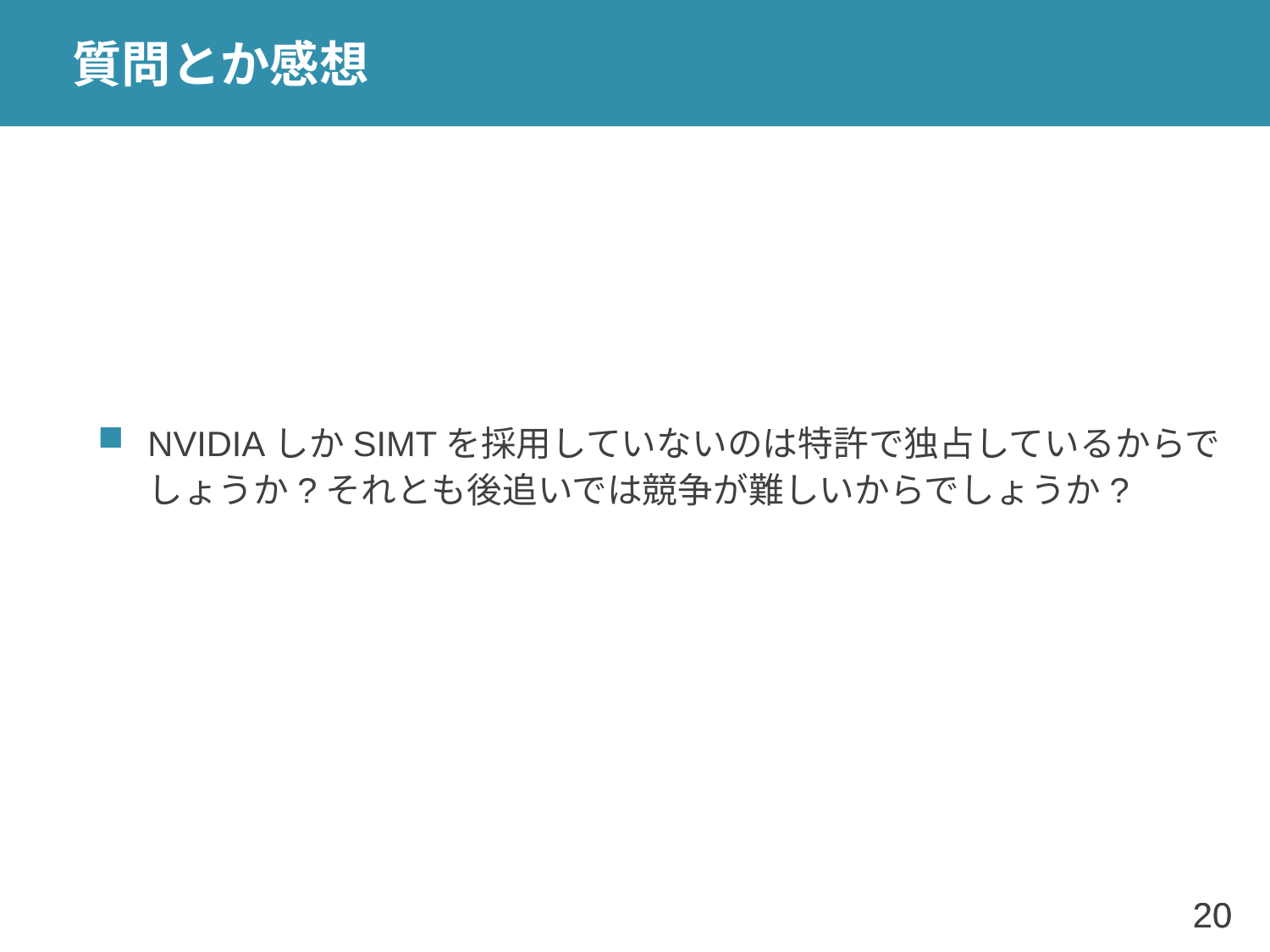

# 質問とか感想
NVIDIAしかSIMTを採用していないのは特許で独占しているからでしょうか?それとも後追いでは競争が難しいからでしょうか?